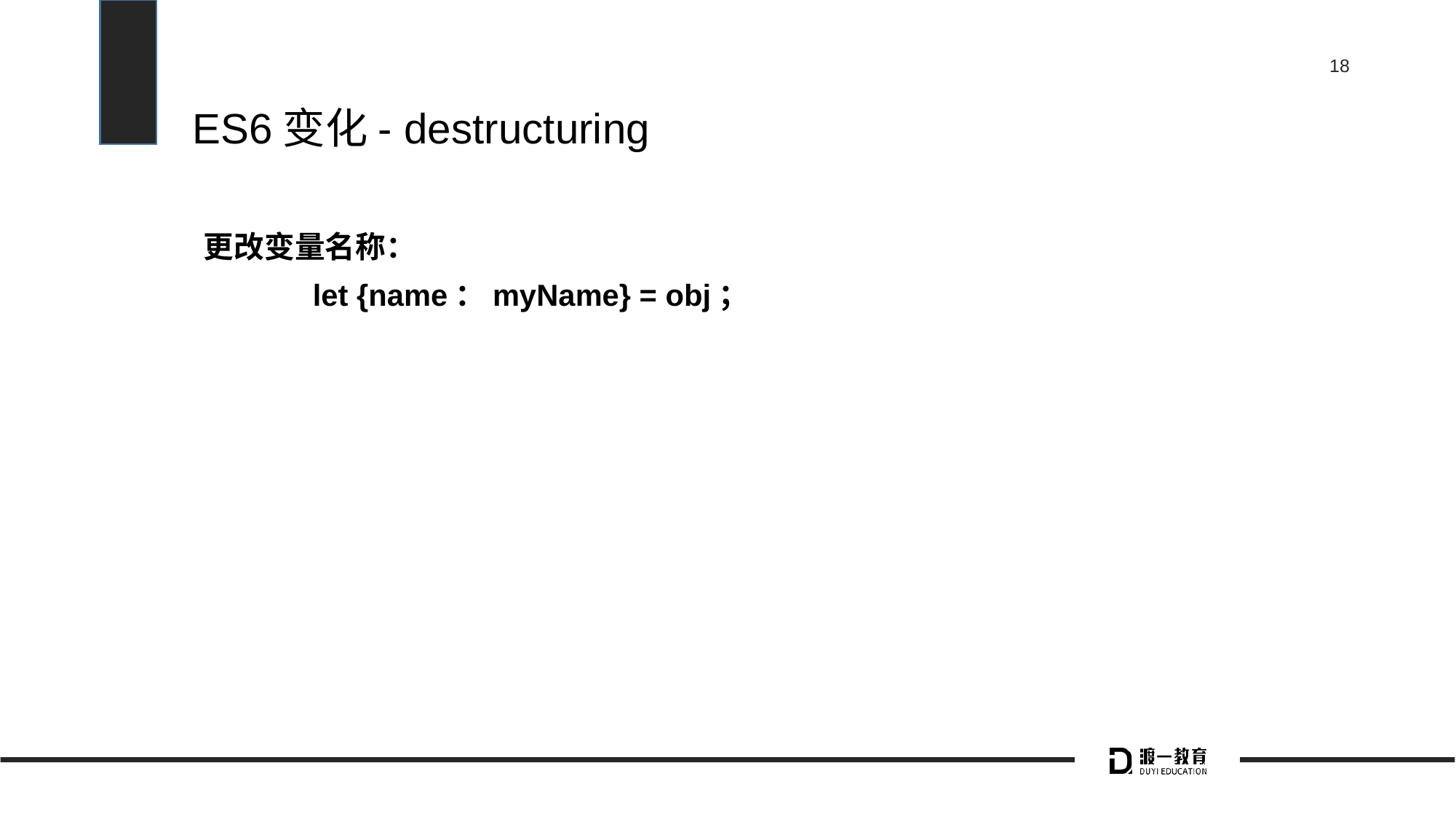

# ES6变化- destructuring
更改变量名称：
	let {name：myName} = obj；